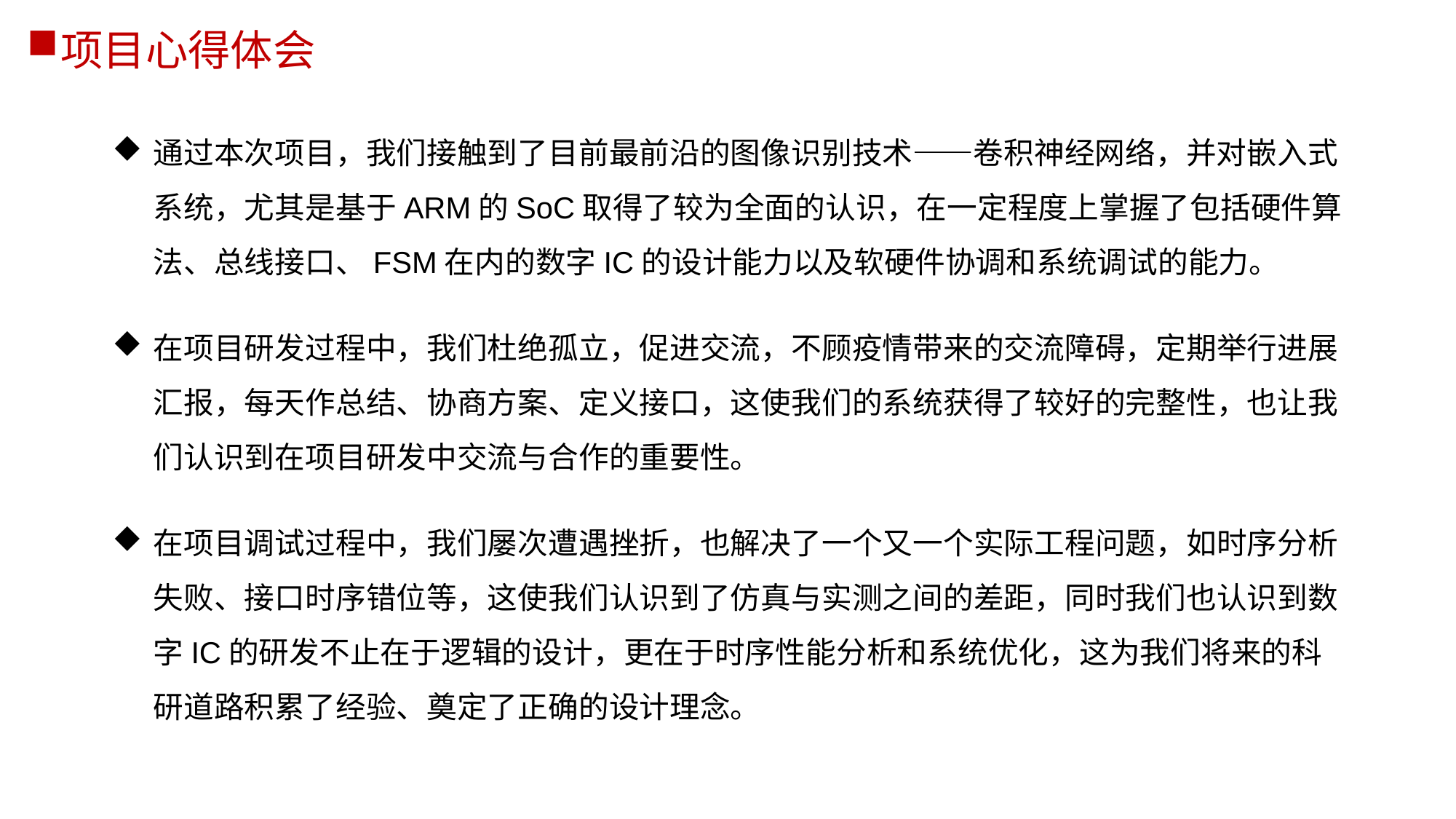

项目心得体会
通过本次项目，我们接触到了目前最前沿的图像识别技术——卷积神经网络，并对嵌入式系统，尤其是基于ARM的SoC取得了较为全面的认识，在一定程度上掌握了包括硬件算法、总线接口、FSM在内的数字IC的设计能力以及软硬件协调和系统调试的能力。
在项目研发过程中，我们杜绝孤立，促进交流，不顾疫情带来的交流障碍，定期举行进展汇报，每天作总结、协商方案、定义接口，这使我们的系统获得了较好的完整性，也让我们认识到在项目研发中交流与合作的重要性。
在项目调试过程中，我们屡次遭遇挫折，也解决了一个又一个实际工程问题，如时序分析失败、接口时序错位等，这使我们认识到了仿真与实测之间的差距，同时我们也认识到数字IC的研发不止在于逻辑的设计，更在于时序性能分析和系统优化，这为我们将来的科研道路积累了经验、奠定了正确的设计理念。